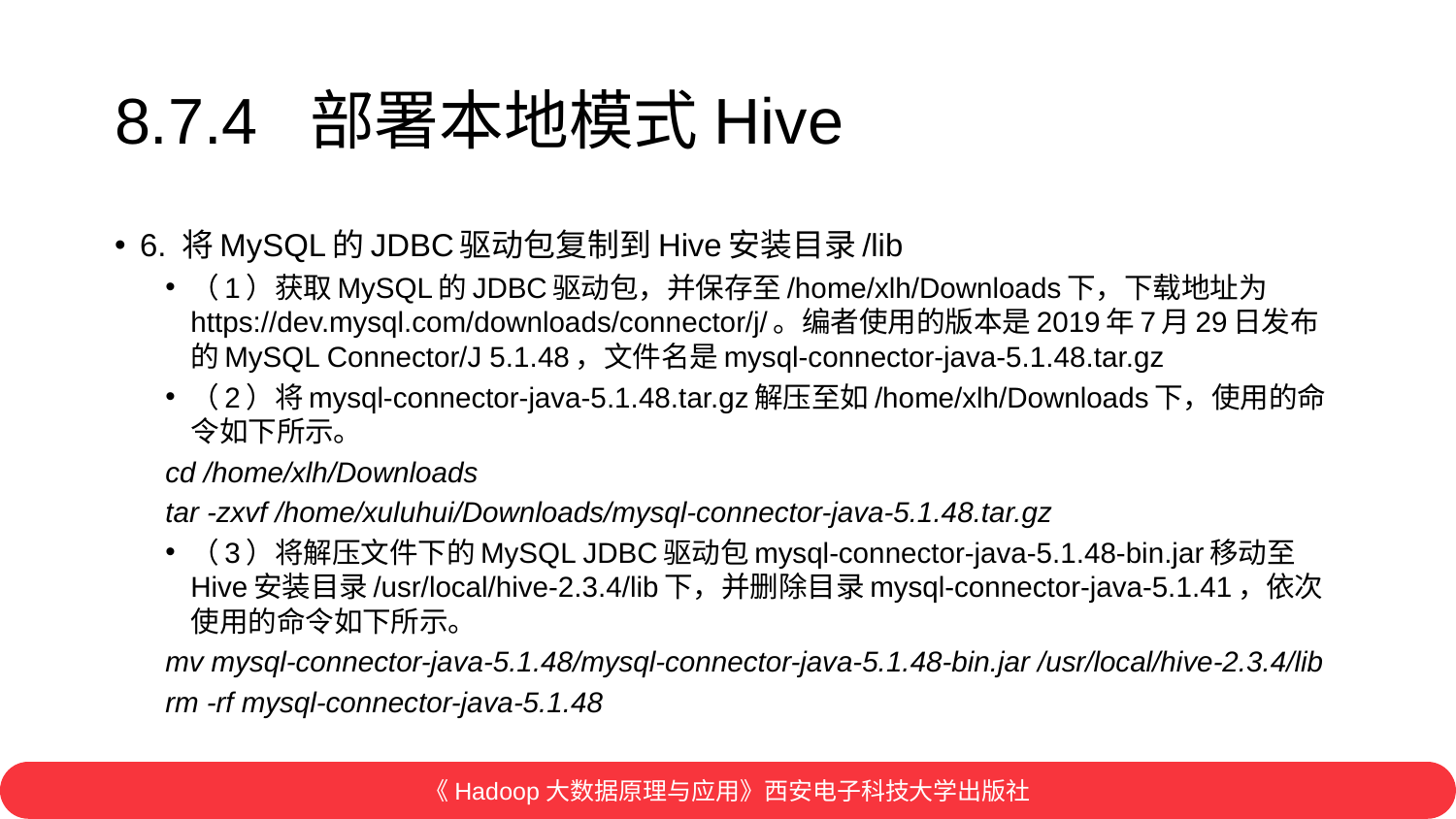

# 8.7.4  部署本地模式Hive
6. 将MySQL的JDBC驱动包复制到Hive安装目录/lib
（1）获取MySQL的JDBC驱动包，并保存至/home/xlh/Downloads下，下载地址为https://dev.mysql.com/downloads/connector/j/。编者使用的版本是2019年7月29日发布的MySQL Connector/J 5.1.48，文件名是mysql-connector-java-5.1.48.tar.gz
（2）将mysql-connector-java-5.1.48.tar.gz解压至如/home/xlh/Downloads下，使用的命令如下所示。
cd /home/xlh/Downloads
tar -zxvf /home/xuluhui/Downloads/mysql-connector-java-5.1.48.tar.gz
（3）将解压文件下的MySQL JDBC驱动包mysql-connector-java-5.1.48-bin.jar移动至Hive安装目录/usr/local/hive-2.3.4/lib下，并删除目录mysql-connector-java-5.1.41，依次使用的命令如下所示。
mv mysql-connector-java-5.1.48/mysql-connector-java-5.1.48-bin.jar /usr/local/hive-2.3.4/lib
rm -rf mysql-connector-java-5.1.48